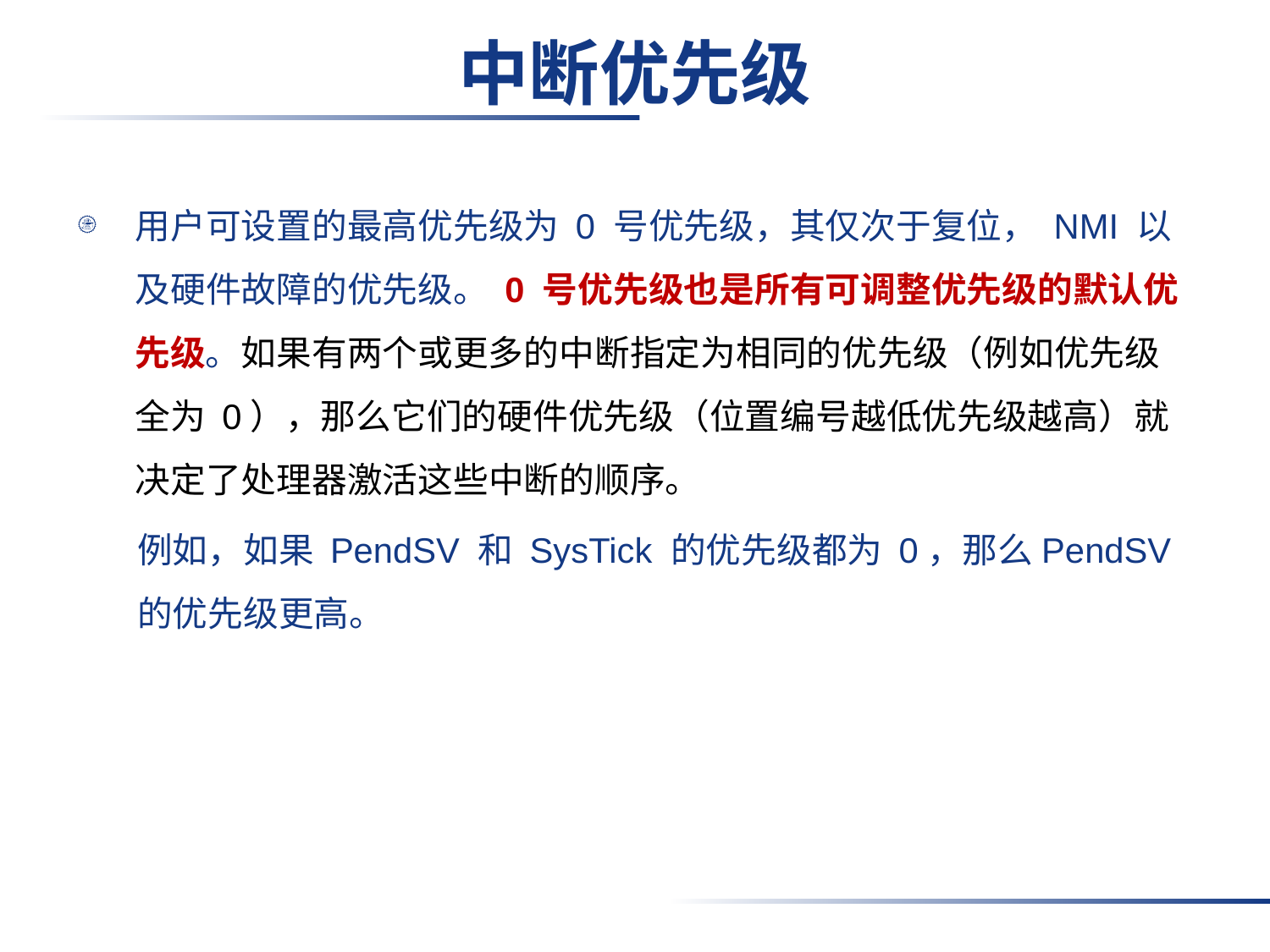

# 中断优先级
用户可设置的最高优先级为 0 号优先级，其仅次于复位， NMI 以及硬件故障的优先级。 0 号优先级也是所有可调整优先级的默认优先级。如果有两个或更多的中断指定为相同的优先级（例如优先级全为 0），那么它们的硬件优先级（位置编号越低优先级越高）就决定了处理器激活这些中断的顺序。
例如，如果 PendSV 和 SysTick 的优先级都为 0，那么PendSV 的优先级更高。